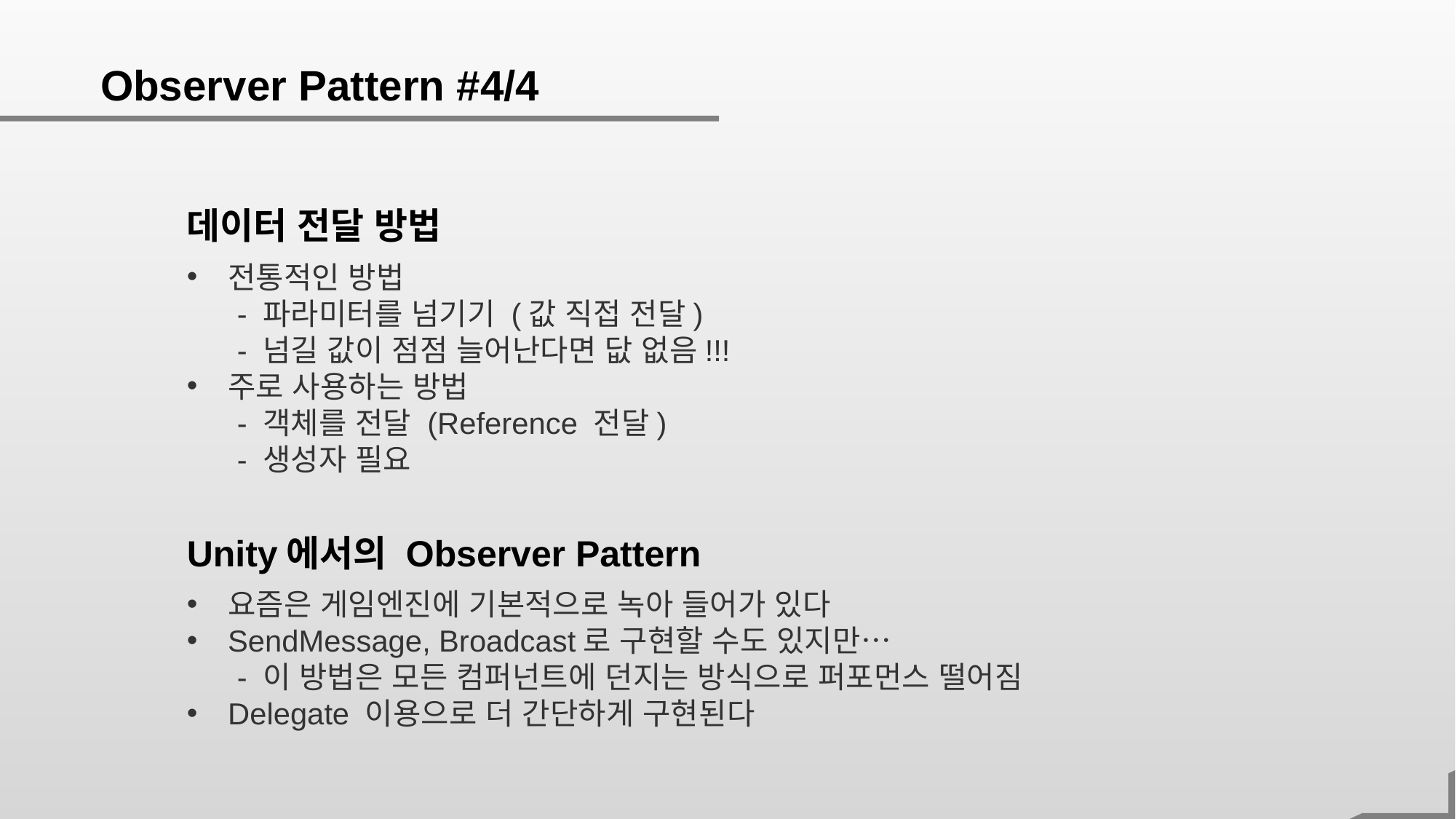

Observer Pattern #4/4

데이터 전달 방법
전통적인 방법
      - 파라미터를 넘기기 (값 직접 전달)
      - 넘길 값이 점점 늘어난다면 닶 없음!!!
주로 사용하는 방법
      - 객체를 전달 (Reference 전달)
      - 생성자 필요
Unity에서의 Observer Pattern
요즘은 게임엔진에 기본적으로 녹아 들어가 있다
SendMessage, Broadcast로 구현할 수도 있지만…
      - 이 방법은 모든 컴퍼넌트에 던지는 방식으로 퍼포먼스 떨어짐
Delegate 이용으로 더 간단하게 구현된다